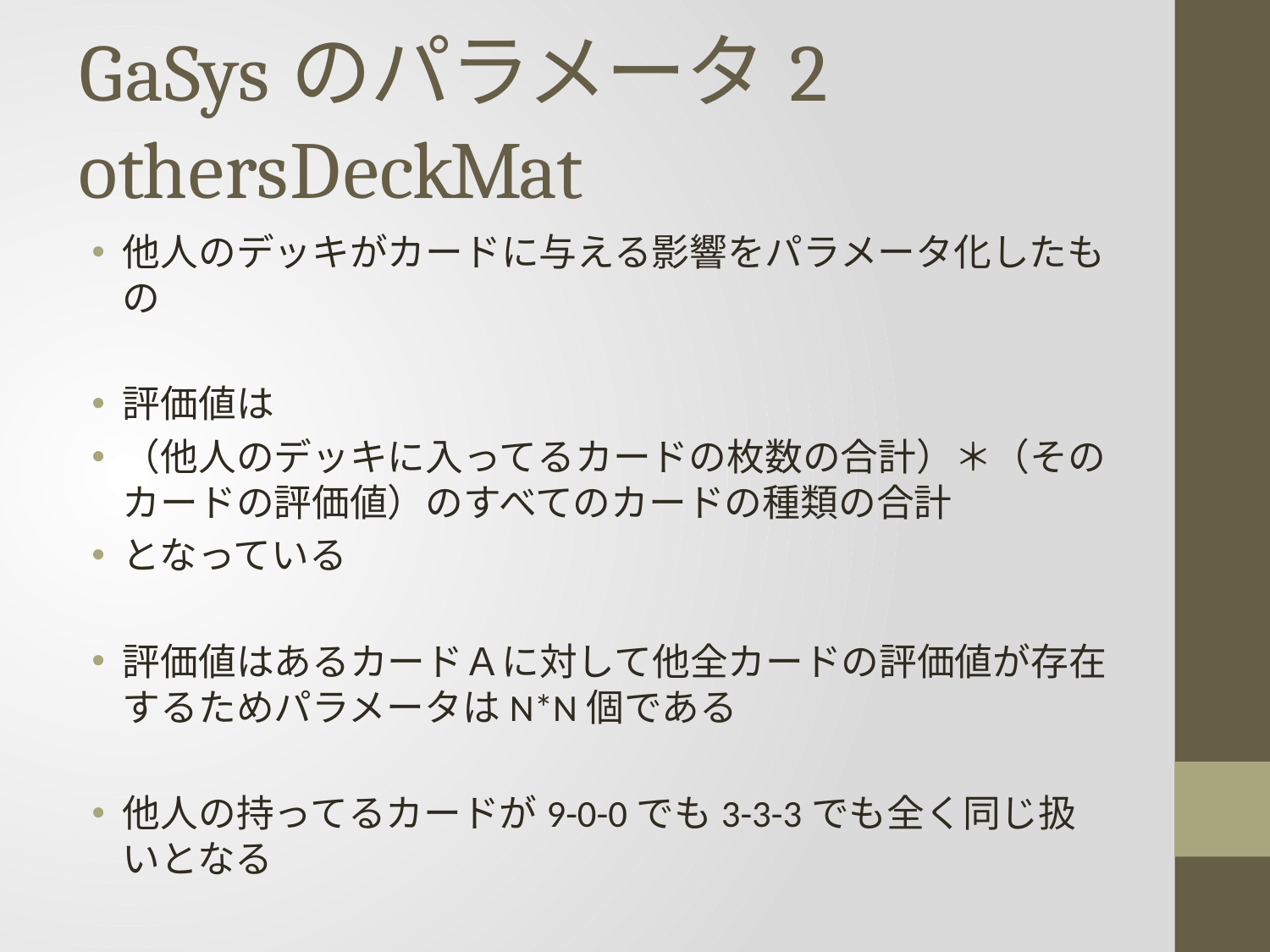

# GaSysのパラメータ2 othersDeckMat
他人のデッキがカードに与える影響をパラメータ化したもの

評価値は
（他人のデッキに入ってるカードの枚数の合計）＊（そのカードの評価値）のすべてのカードの種類の合計
となっている

評価値はあるカードＡに対して他全カードの評価値が存在するためパラメータはN*N個である

他人の持ってるカードが9-0-0でも3-3-3でも全く同じ扱いとなる